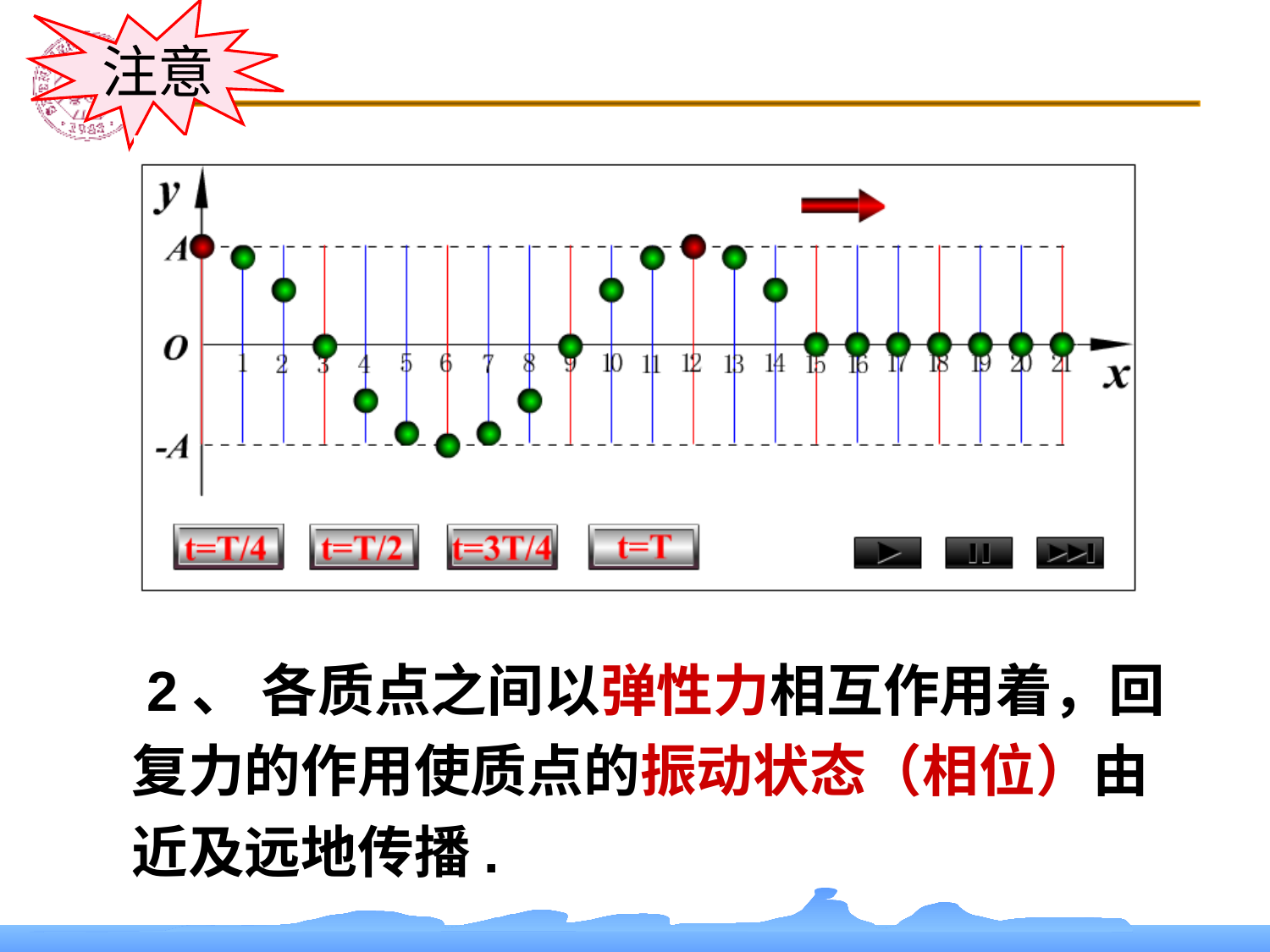

注意
 2、 各质点之间以弹性力相互作用着，回复力的作用使质点的振动状态（相位）由近及远地传播.